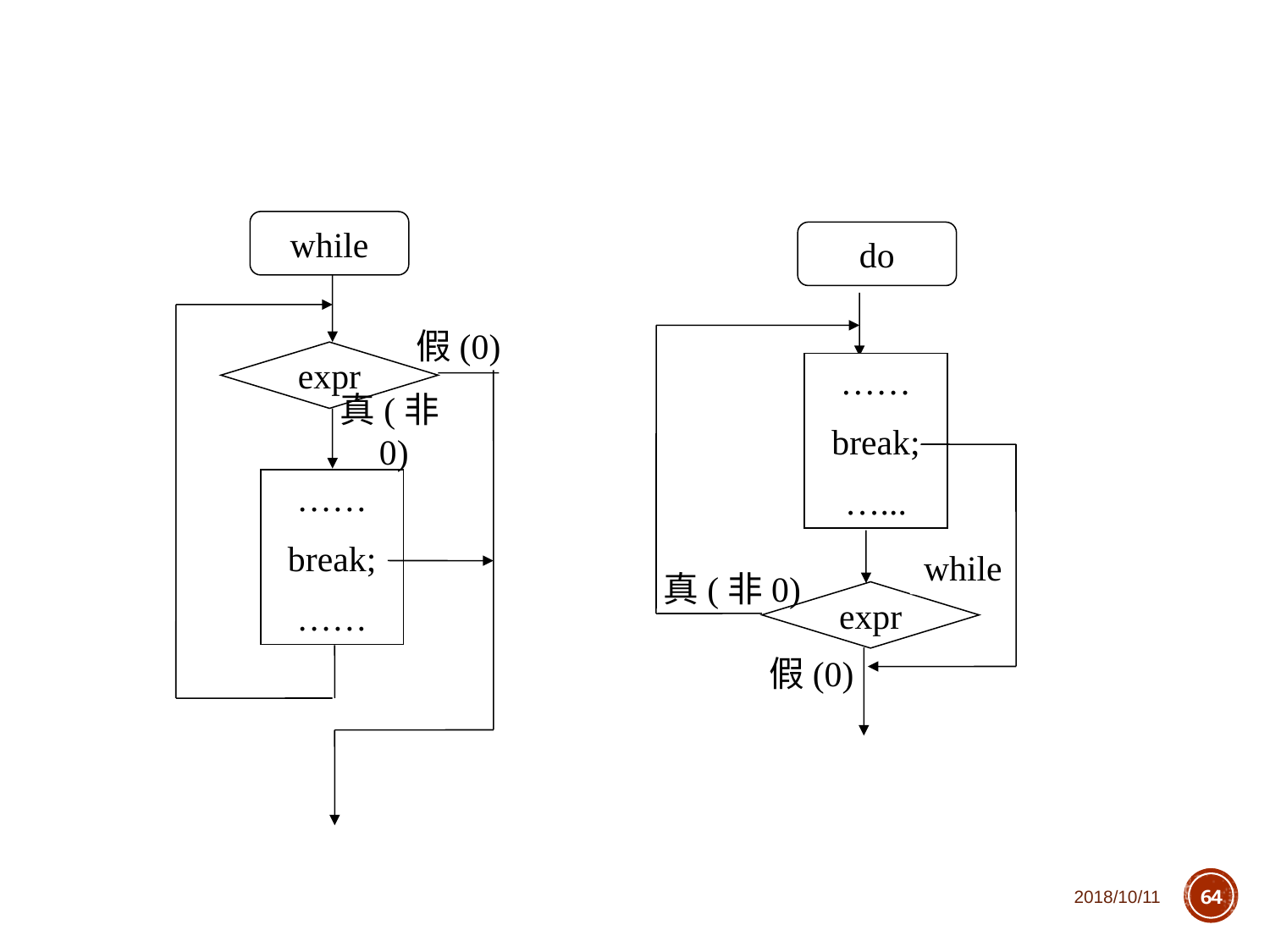

while

假(0)
expr

真(非0)

……
break;
……

do

……
break;
…...

while
真(非0)
expr

假(0)

2018/10/11
64